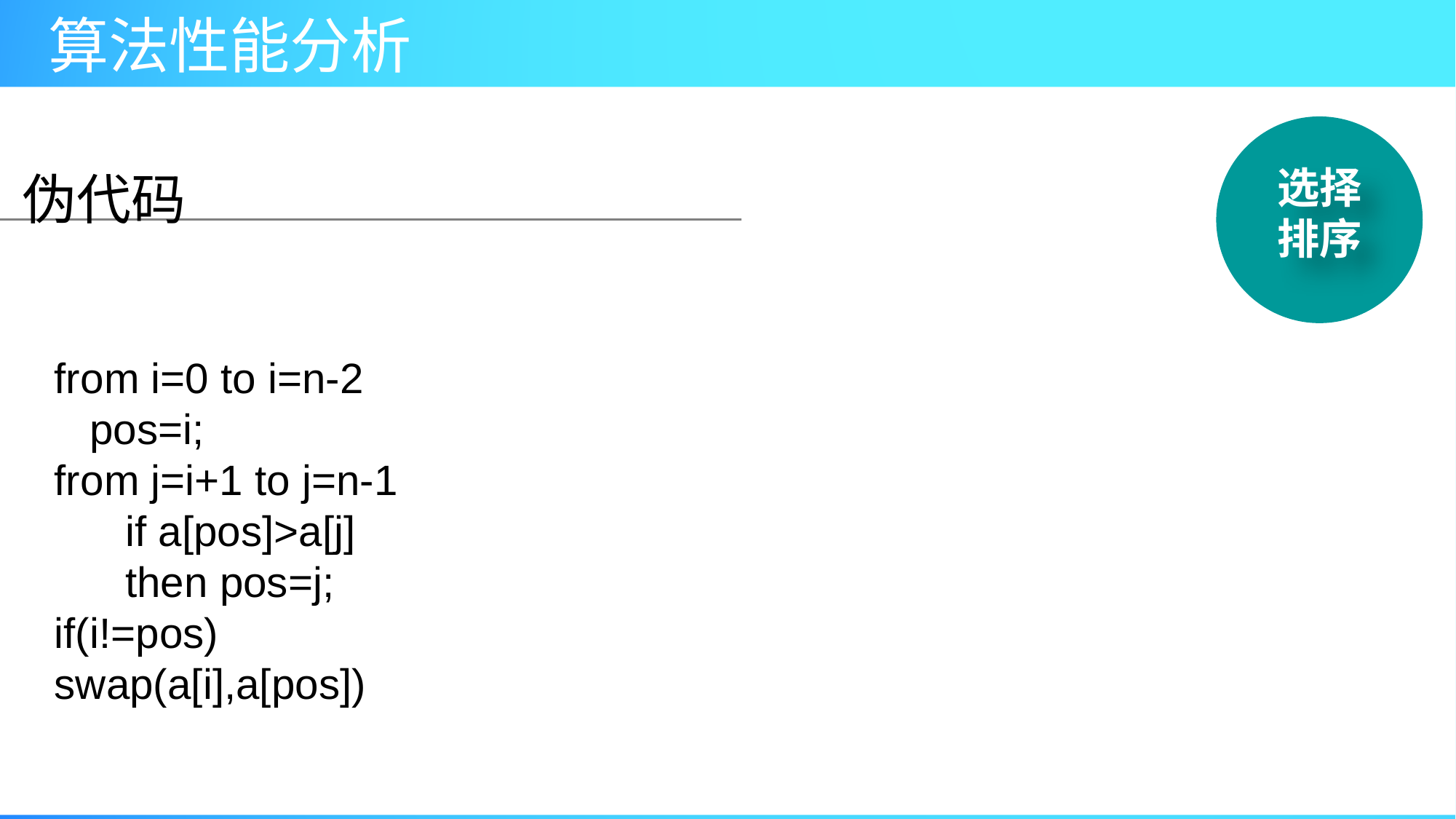

选择排序
伪代码
from i=0 to i=n-2
   pos=i;
from j=i+1 to j=n-1
      if a[pos]>a[j]
      then pos=j;
if(i!=pos)
swap(a[i],a[pos])